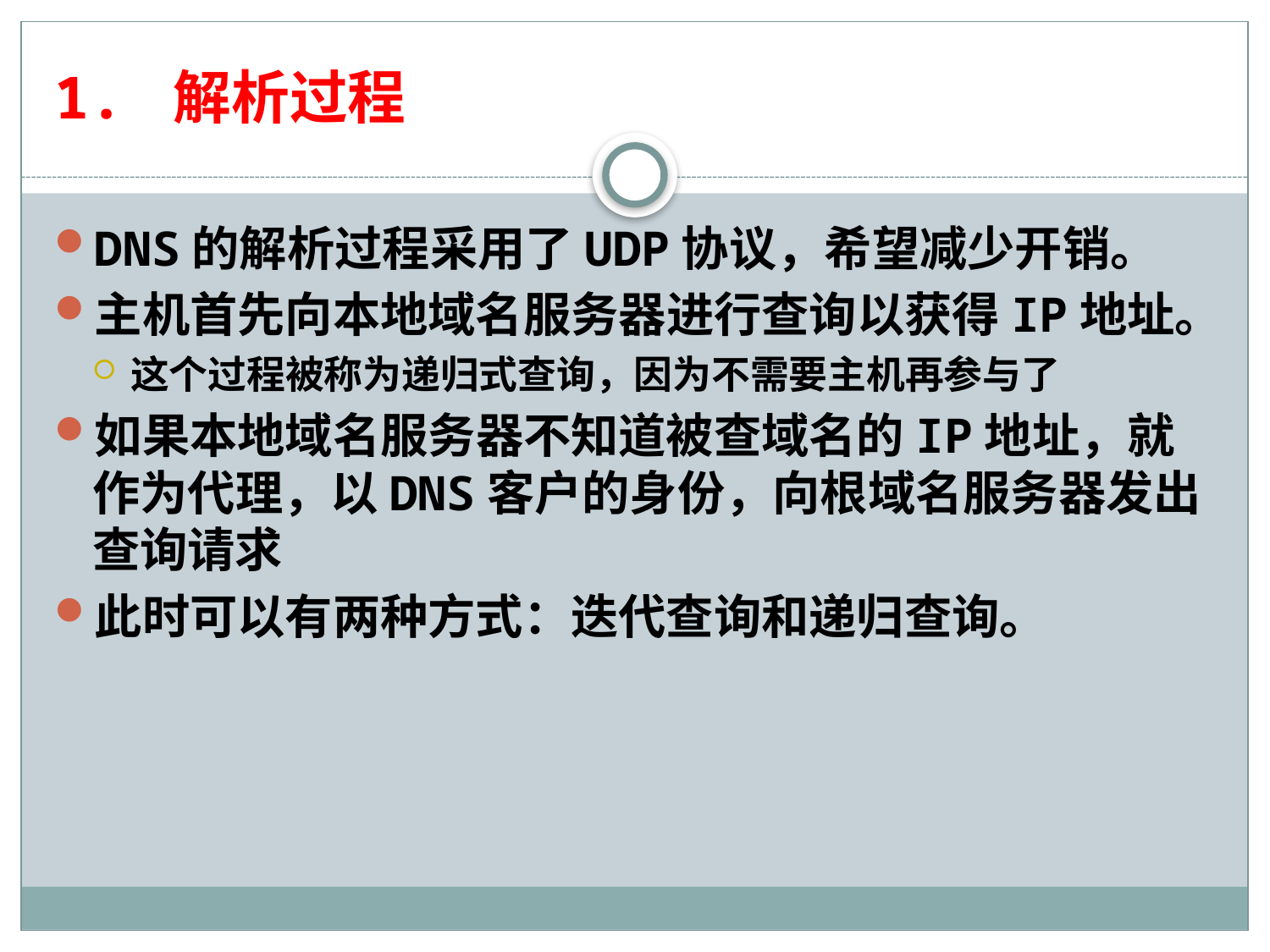

# 1. 解析过程
DNS的解析过程采用了UDP协议，希望减少开销。
主机首先向本地域名服务器进行查询以获得IP地址。
这个过程被称为递归式查询，因为不需要主机再参与了
如果本地域名服务器不知道被查域名的IP地址，就作为代理，以DNS客户的身份，向根域名服务器发出查询请求
此时可以有两种方式：迭代查询和递归查询。